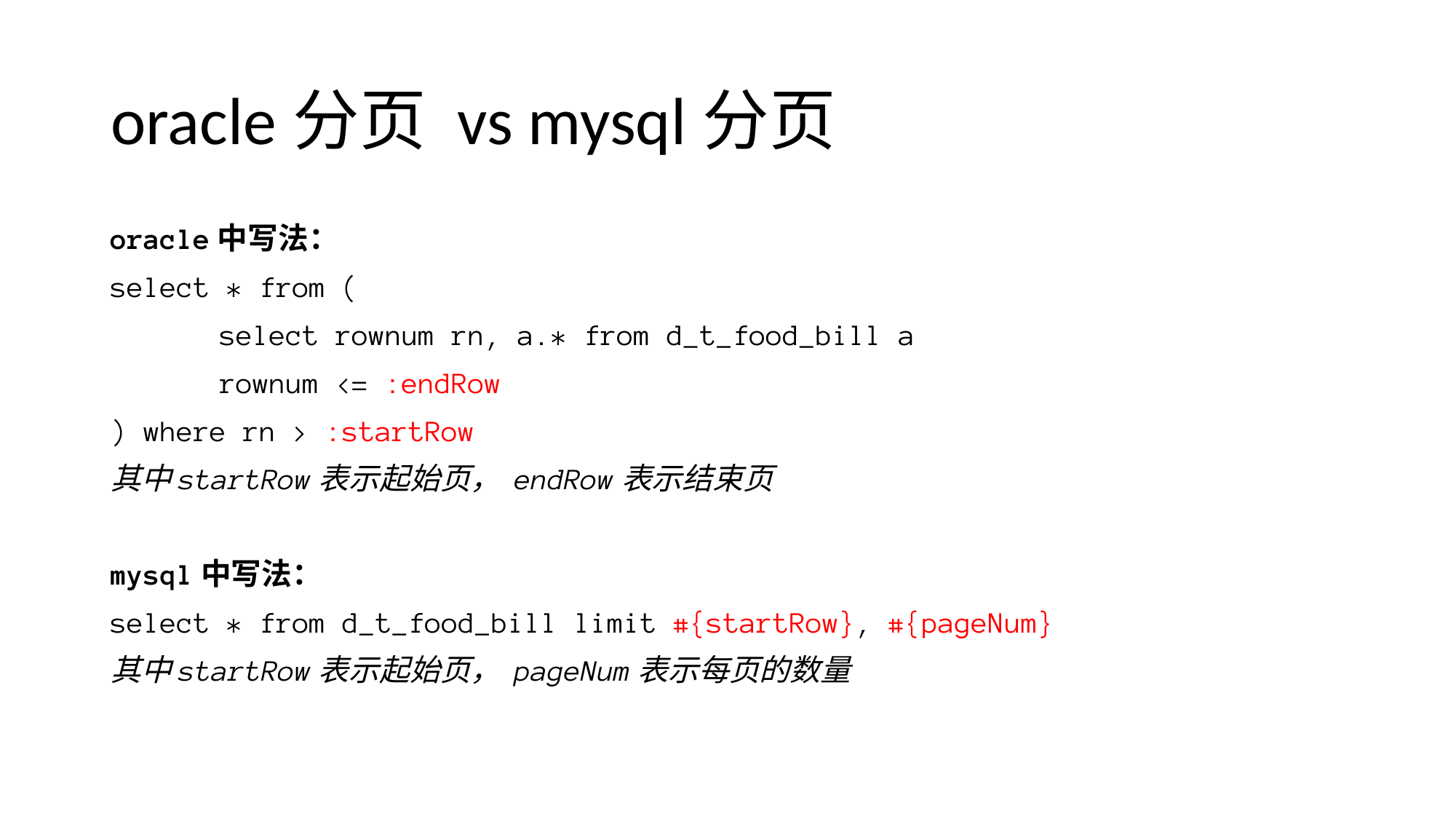

# oracle分页 vs mysql分页
oracle中写法：
select * from (
	select rownum rn, a.* from d_t_food_bill a
	rownum <= :endRow
) where rn > :startRow
其中startRow表示起始页， endRow表示结束页

mysql中写法：
select * from d_t_food_bill limit #{startRow}, #{pageNum}
其中startRow表示起始页， pageNum表示每页的数量